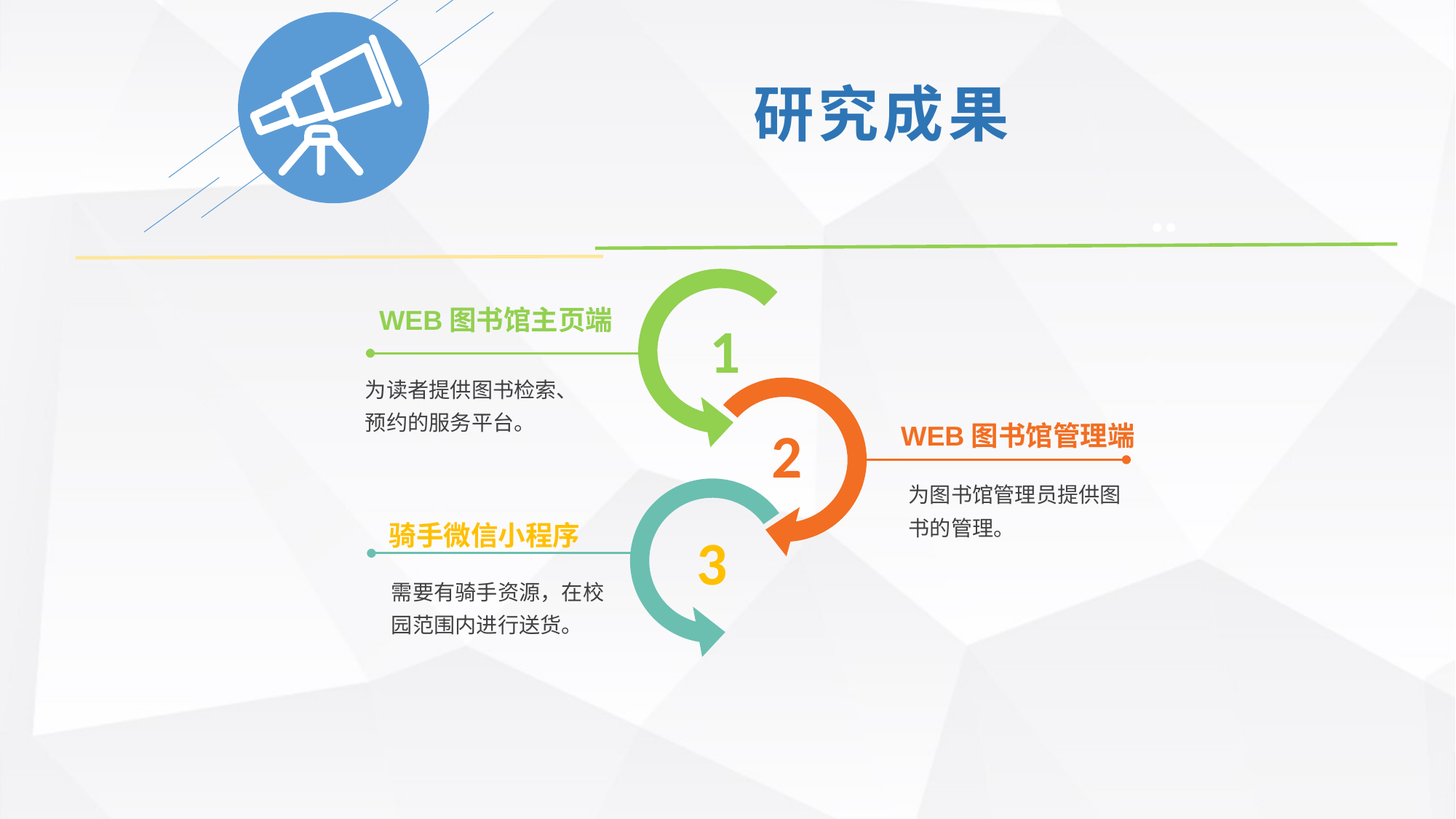

研究成果

WEB图书馆主页端
1

为读者提供图书检索、预约的服务平台。
2
WEB图书馆管理端

为图书馆管理员提供图书的管理。
骑手微信小程序
3
需要有骑手资源，在校园范围内进行送货。